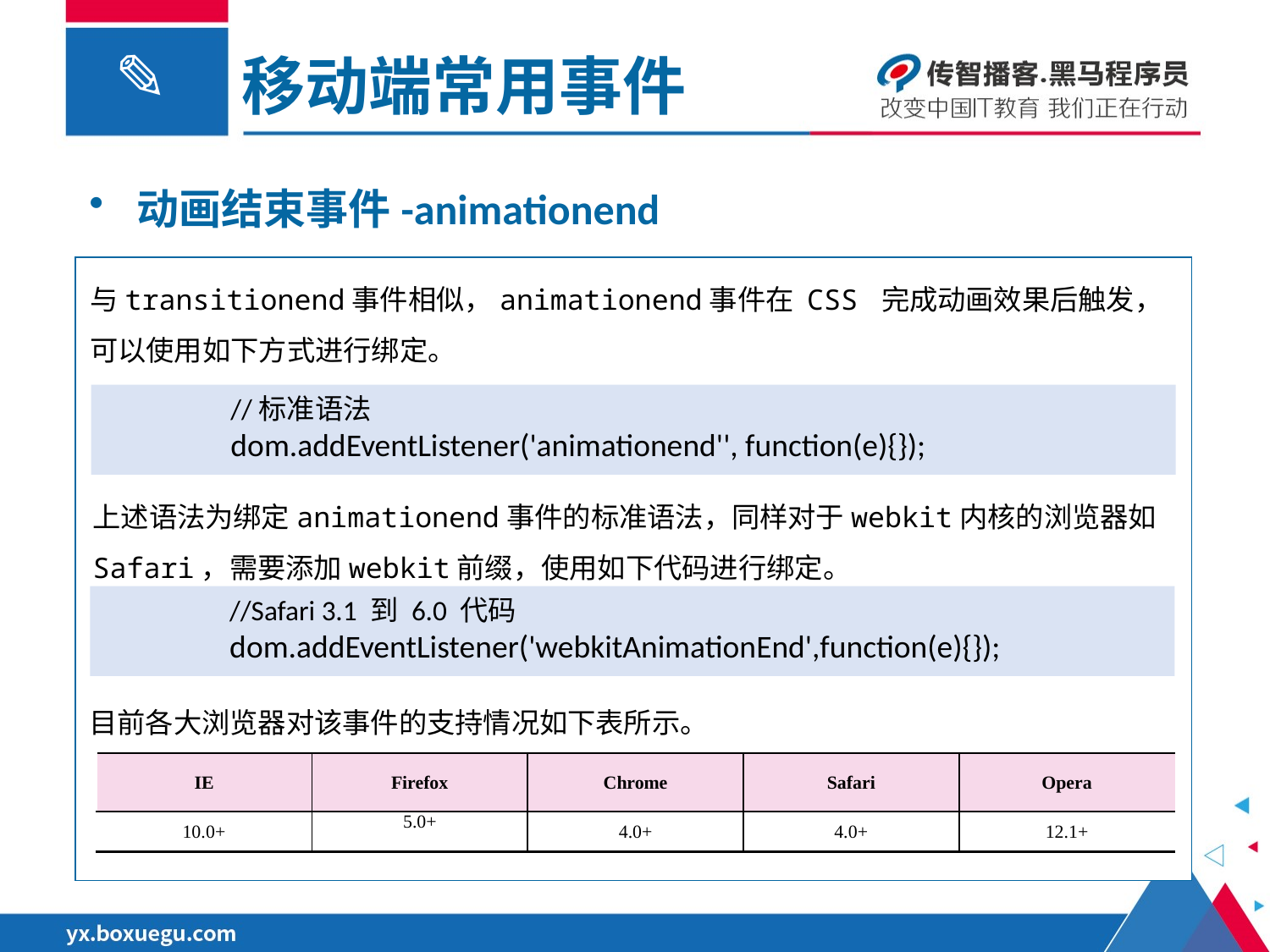

移动端常用事件
动画结束事件-animationend

与transitionend事件相似，animationend事件在 CSS 完成动画效果后触发，可以使用如下方式进行绑定。
//标准语法
dom.addEventListener('animationend'', function(e){});

上述语法为绑定animationend事件的标准语法，同样对于webkit内核的浏览器如Safari，需要添加webkit前缀，使用如下代码进行绑定。
//Safari 3.1 到 6.0 代码
 	dom.addEventListener('webkitAnimationEnd',function(e){});
目前各大浏览器对该事件的支持情况如下表所示。
| IE | Firefox | Chrome | Safari | Opera |
| --- | --- | --- | --- | --- |
| 10.0+ | 5.0+ | 4.0+ | 4.0+ | 12.1+ |